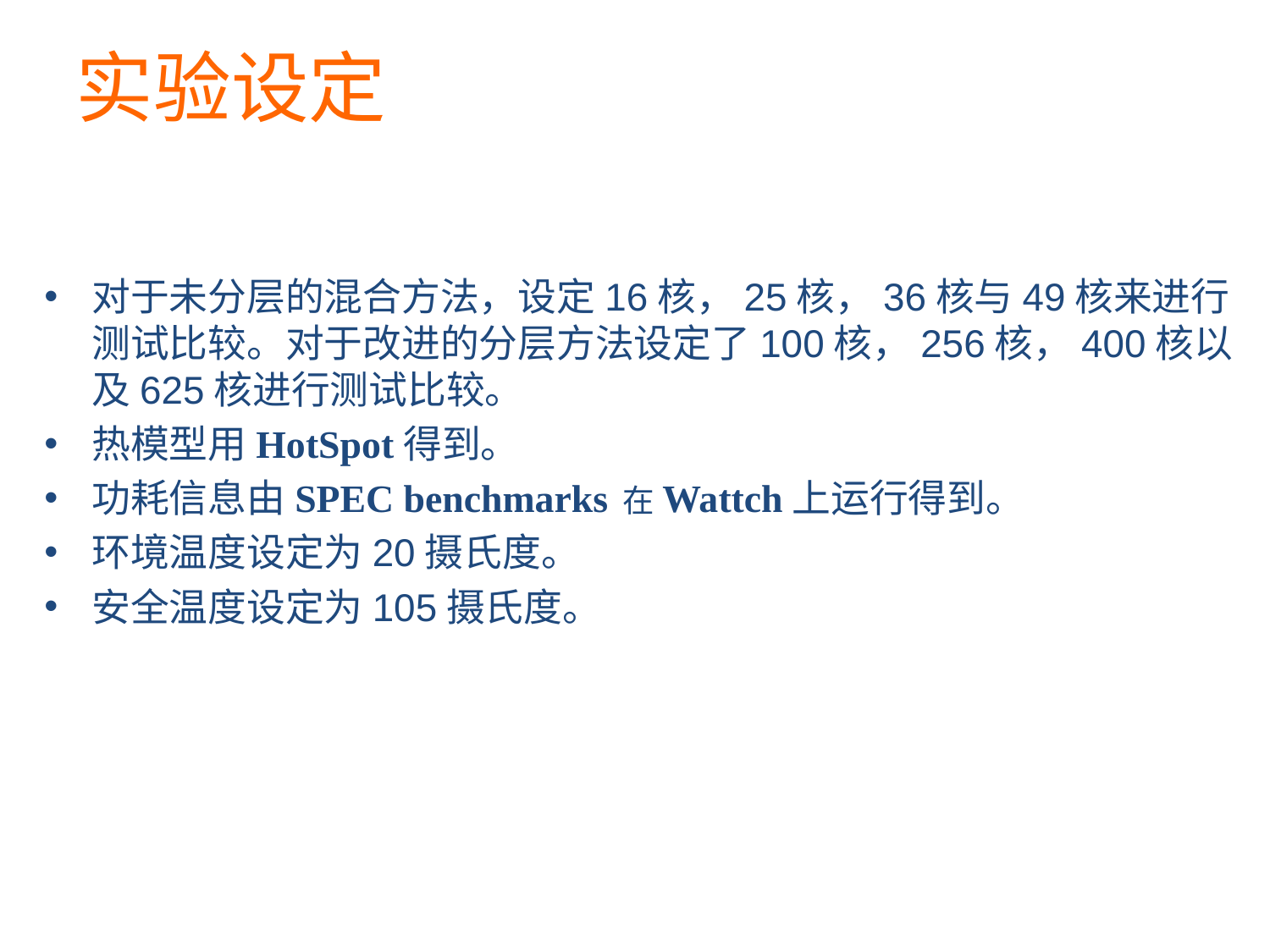

实验设定

对于未分层的混合方法，设定16核，25核，36核与49核来进行测试比较。对于改进的分层方法设定了100核，256核，400核以及625核进行测试比较。
热模型用HotSpot得到。
功耗信息由SPEC benchmarks 在Wattch上运行得到。
环境温度设定为20摄氏度。
安全温度设定为105摄氏度。